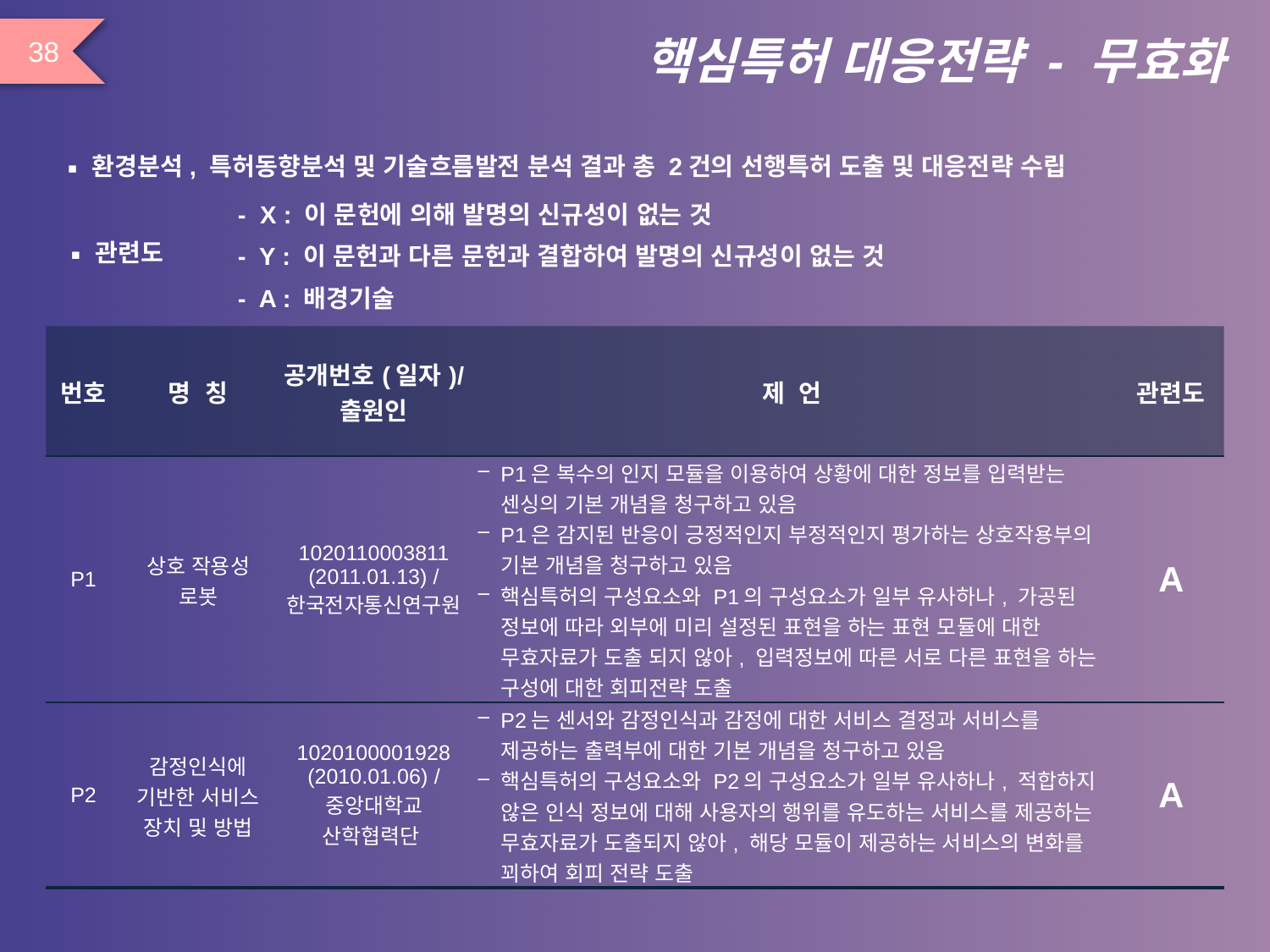

# 핵심특허 대응전략 - 무효화
38
환경분석, 특허동향분석 및 기술흐름발전 분석 결과 총 2건의 선행특허 도출 및 대응전략 수립
-  X : 이 문헌에 의해 발명의 신규성이 없는 것
-  Y : 이 문헌과 다른 문헌과 결합하여 발명의 신규성이 없는 것
-  A : 배경기술
관련도
| 번호 | 명 칭 | 공개번호(일자)/ 출원인 | 제 언 | 관련도 |
| --- | --- | --- | --- | --- |
| P1 | 상호 작용성 로봇 | 1020110003811 (2011.01.13) / 한국전자통신연구원 | P1은 복수의 인지 모듈을 이용하여 상황에 대한 정보를 입력받는 센싱의 기본 개념을 청구하고 있음 P1은 감지된 반응이 긍정적인지 부정적인지 평가하는 상호작용부의 기본 개념을 청구하고 있음 핵심특허의 구성요소와 P1의 구성요소가 일부 유사하나, 가공된 정보에 따라 외부에 미리 설정된 표현을 하는 표현 모듈에 대한 무효자료가 도출 되지 않아, 입력정보에 따른 서로 다른 표현을 하는 구성에 대한 회피전략 도출 | A |
| P2 | 감정인식에 기반한 서비스 장치 및 방법 | 1020100001928 (2010.01.06) / 중앙대학교 산학협력단 | P2는 센서와 감정인식과 감정에 대한 서비스 결정과 서비스를 제공하는 출력부에 대한 기본 개념을 청구하고 있음 핵심특허의 구성요소와 P2의 구성요소가 일부 유사하나, 적합하지 않은 인식 정보에 대해 사용자의 행위를 유도하는 서비스를 제공하는 무효자료가 도출되지 않아, 해당 모듈이 제공하는 서비스의 변화를 꾀하여 회피 전략 도출 | A |